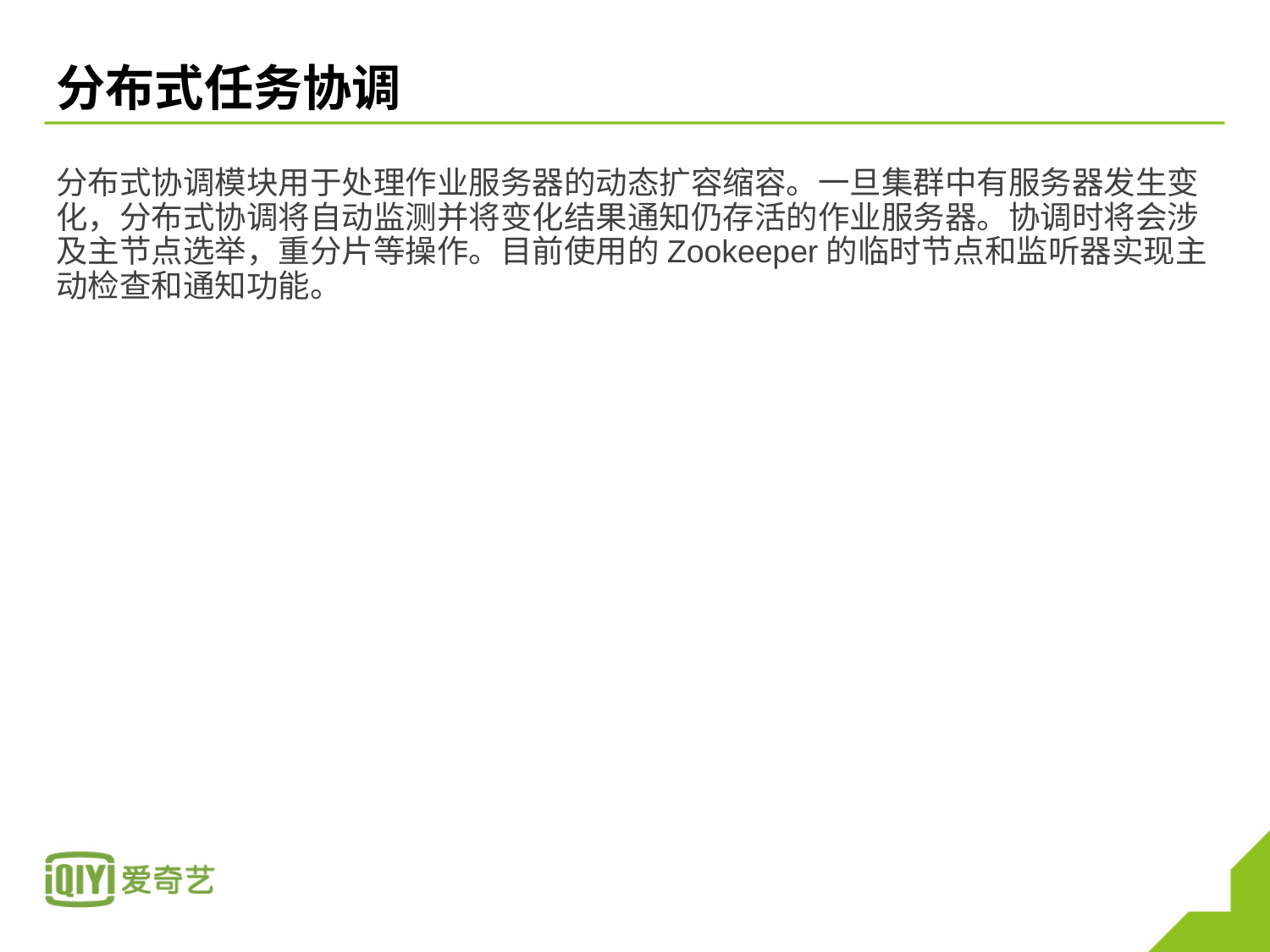

# 分布式任务协调
分布式协调模块用于处理作业服务器的动态扩容缩容。一旦集群中有服务器发生变化，分布式协调将自动监测并将变化结果通知仍存活的作业服务器。协调时将会涉及主节点选举，重分片等操作。目前使用的Zookeeper的临时节点和监听器实现主动检查和通知功能。